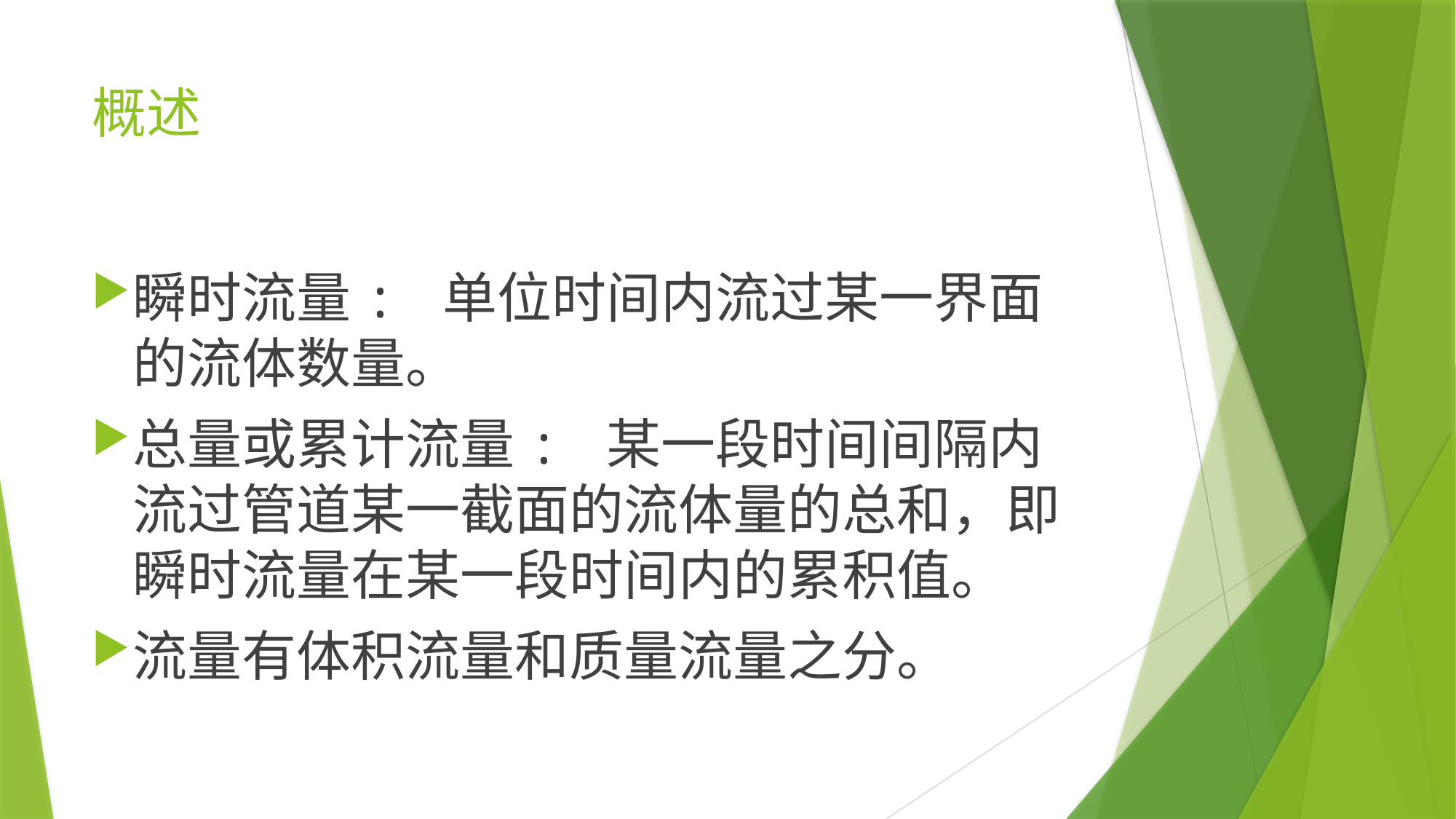

# 概述
瞬时流量: 单位时间内流过某一界面的流体数量。
总量或累计流量: 某一段时间间隔内流过管道某一截面的流体量的总和，即瞬时流量在某一段时间内的累积值。
流量有体积流量和质量流量之分。